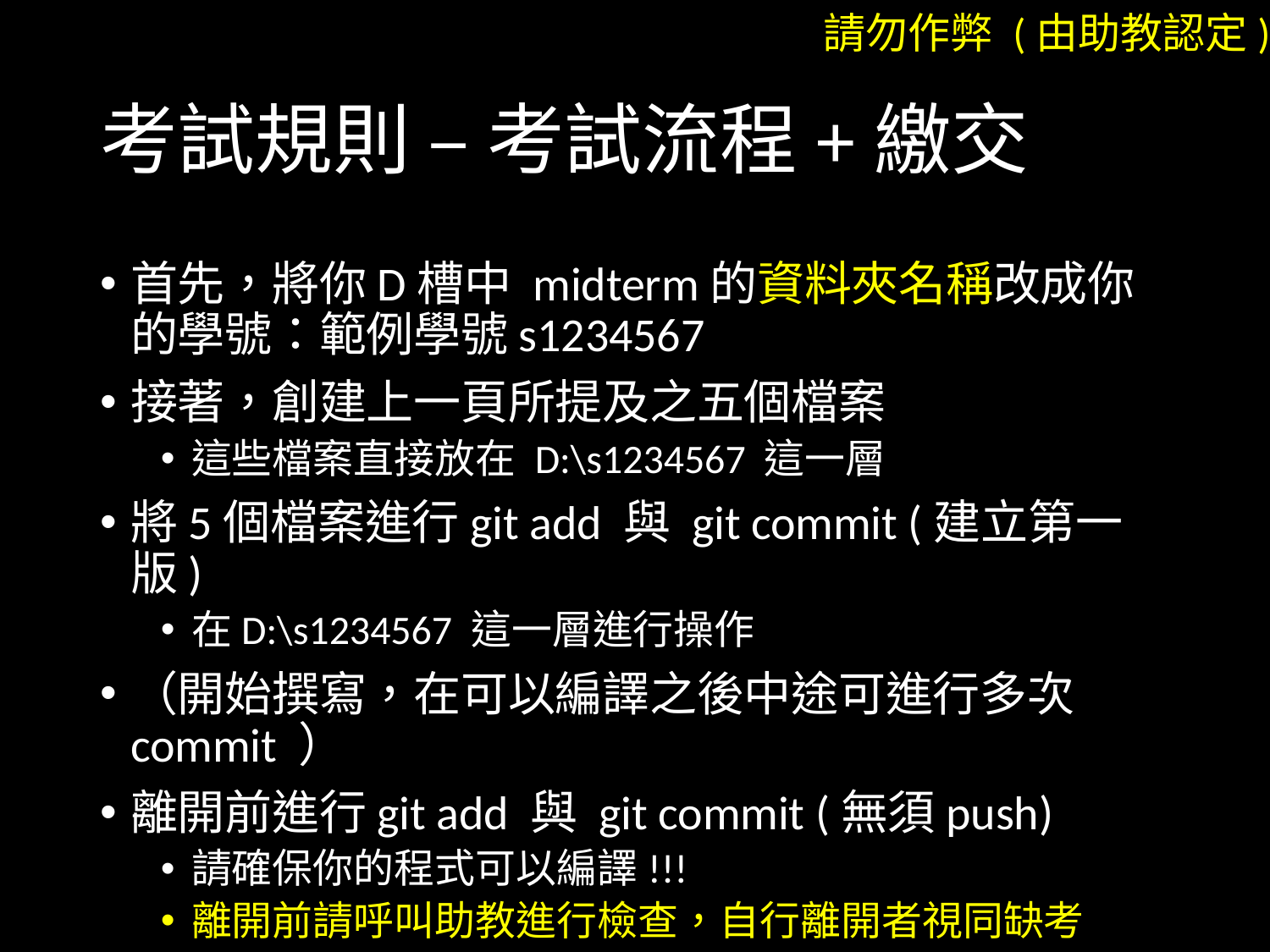

請勿作弊 (由助教認定)
# 考試規則 – 考試流程+繳交
首先，將你D槽中 midterm的資料夾名稱改成你的學號：範例學號s1234567
接著，創建上一頁所提及之五個檔案
這些檔案直接放在 D:\s1234567 這一層
將5個檔案進行git add 與 git commit (建立第一版)
在D:\s1234567 這一層進行操作
（開始撰寫，在可以編譯之後中途可進行多次commit ）
離開前進行git add 與 git commit (無須push)
請確保你的程式可以編譯!!!
離開前請呼叫助教進行檢查，自行離開者視同缺考